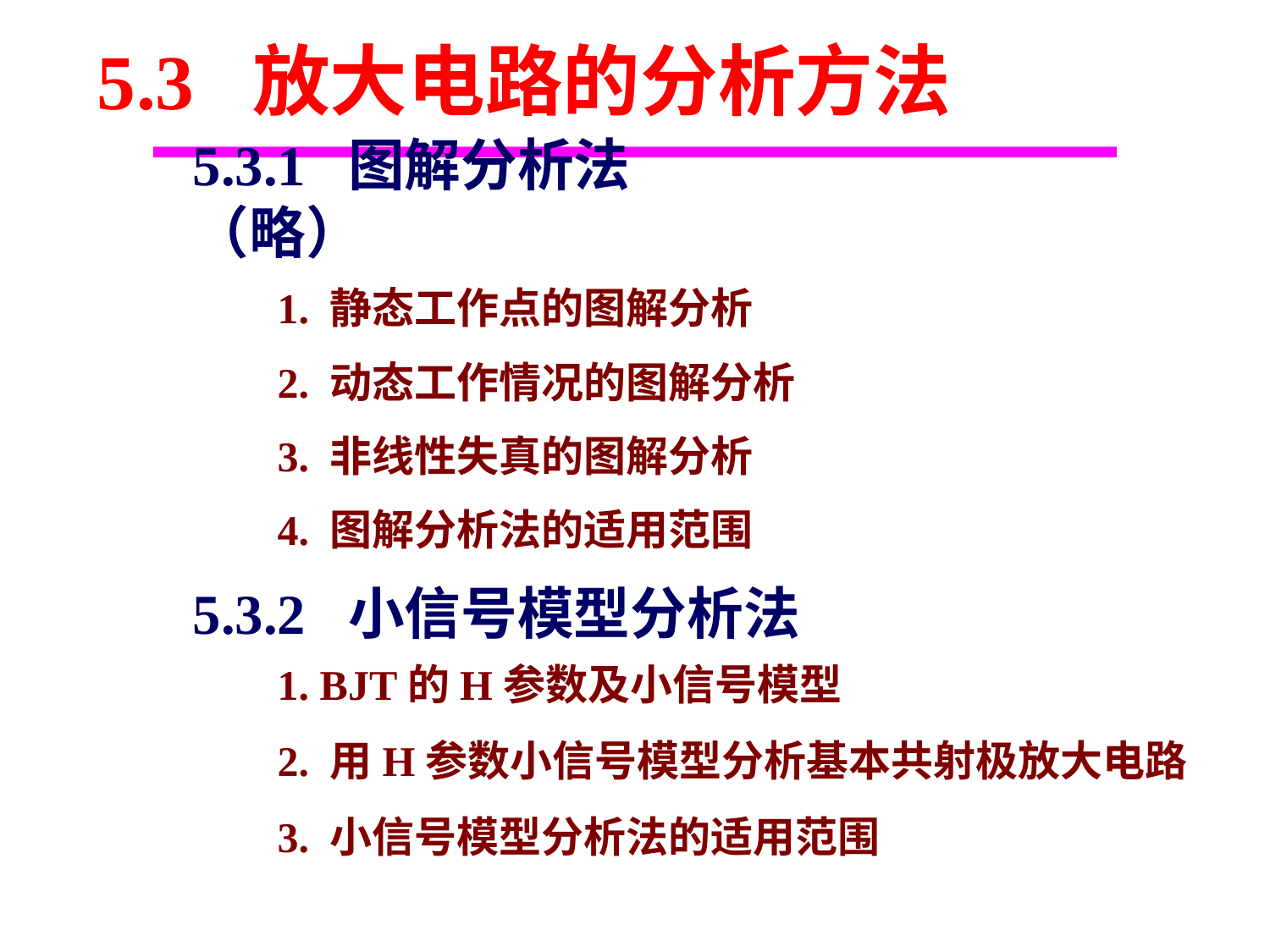

5.3  放大电路的分析方法

5.3.1  图解分析法（略）
1. 静态工作点的图解分析
2. 动态工作情况的图解分析
3. 非线性失真的图解分析
4. 图解分析法的适用范围
5.3.2  小信号模型分析法
1. BJT的H参数及小信号模型
2. 用H参数小信号模型分析基本共射极放大电路
3. 小信号模型分析法的适用范围